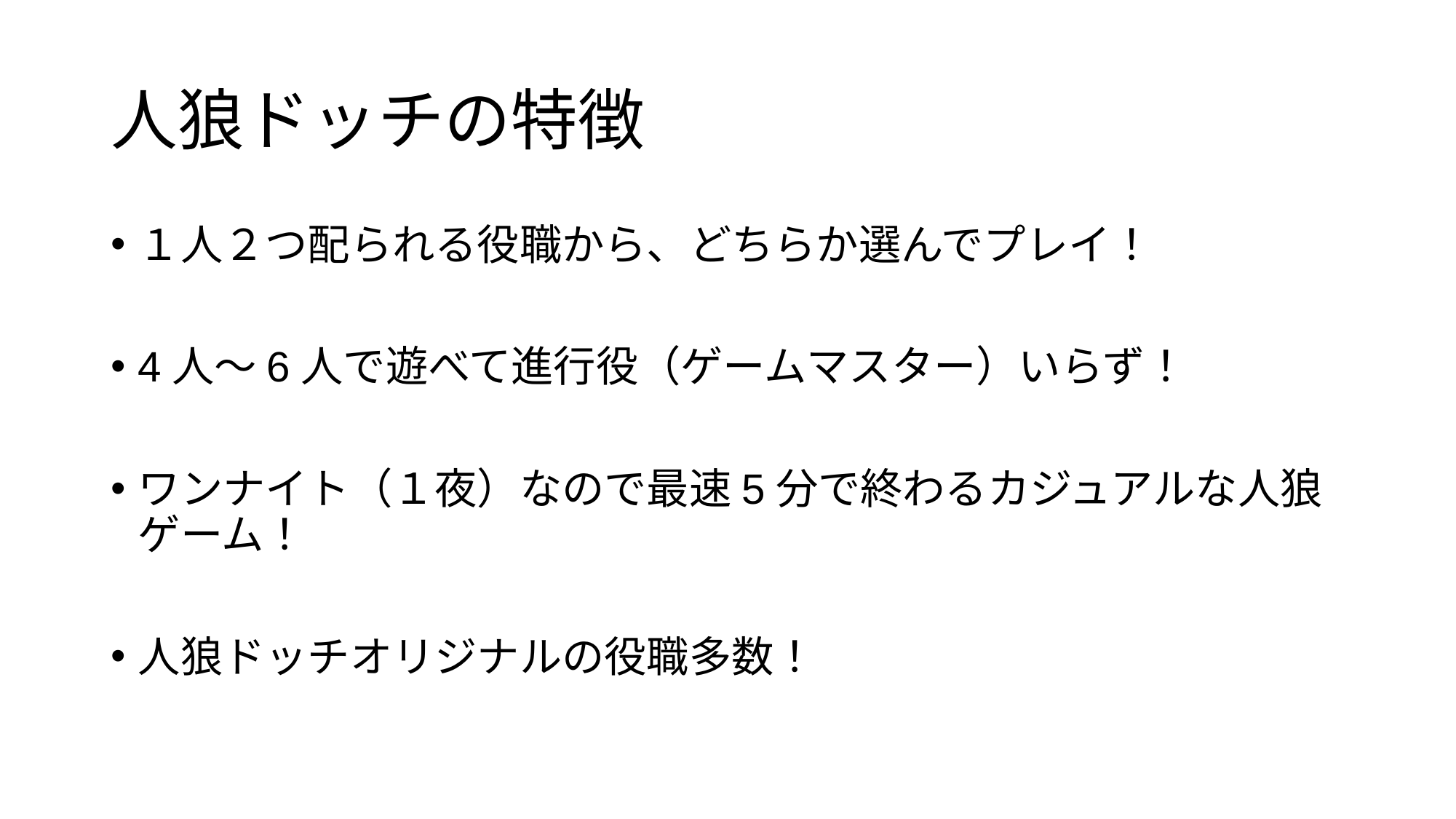

# 人狼ドッチの特徴
１人２つ配られる役職から、どちらか選んでプレイ！

4人〜6人で遊べて進行役（ゲームマスター）いらず！

ワンナイト（１夜）なので最速5分で終わるカジュアルな人狼ゲーム！

人狼ドッチオリジナルの役職多数！